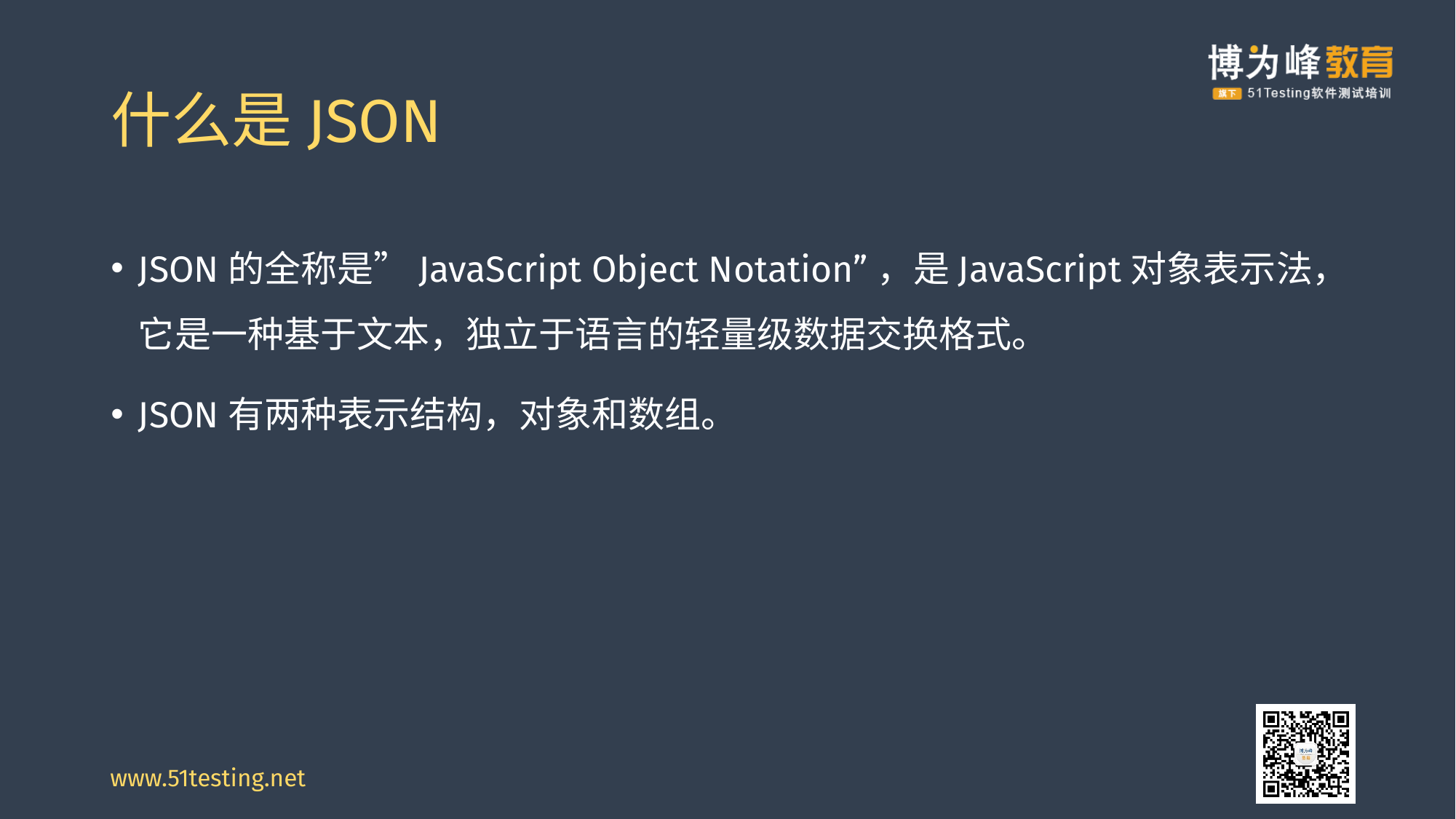

# 什么是JSON
JSON的全称是”JavaScript Object Notation”，是JavaScript对象表示法，它是一种基于文本，独立于语言的轻量级数据交换格式。
JSON有两种表示结构，对象和数组。